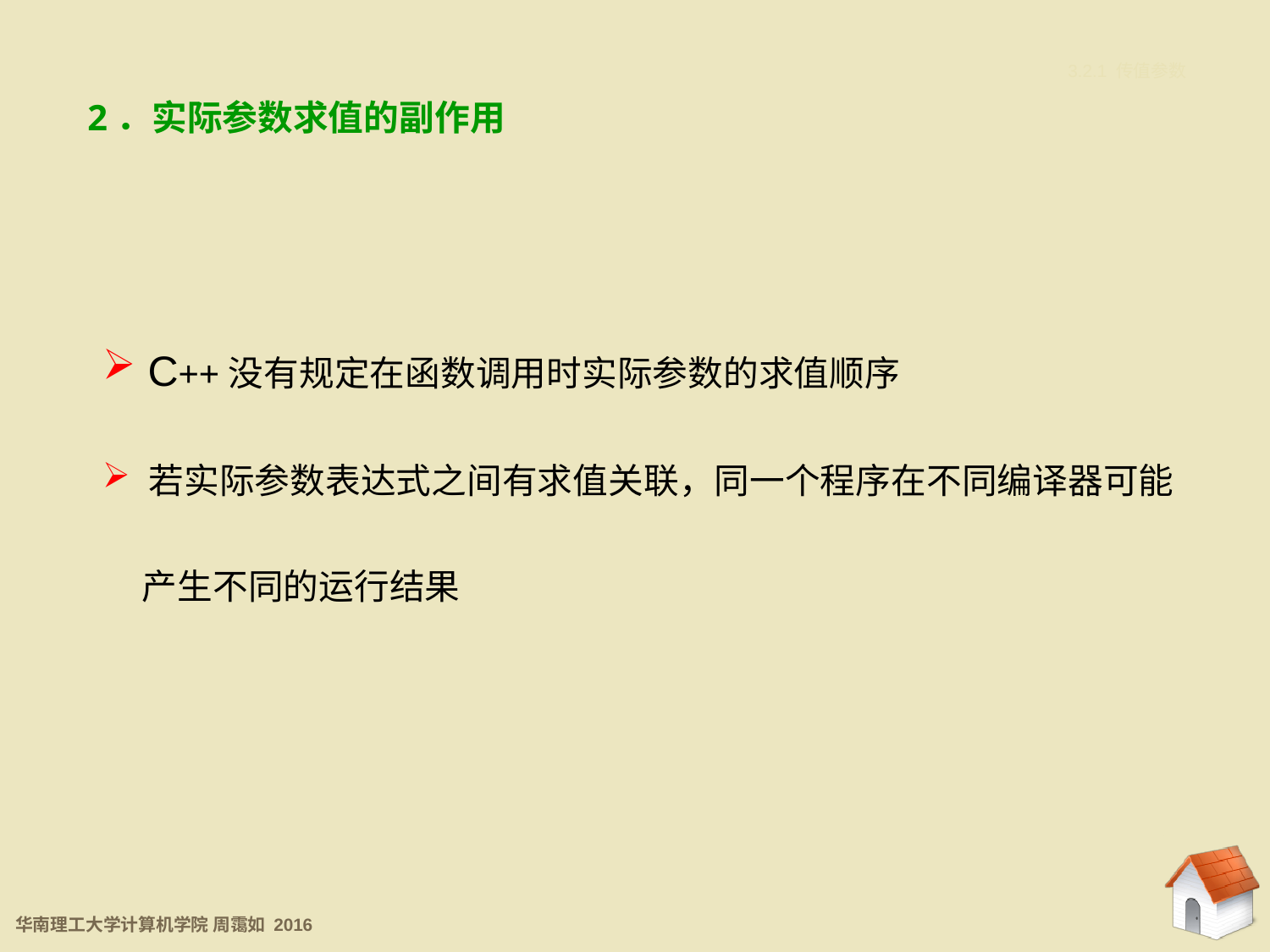

3.2.1 传值参数
2．实际参数求值的副作用
 C++没有规定在函数调用时实际参数的求值顺序
 若实际参数表达式之间有求值关联，同一个程序在不同编译器可能
    产生不同的运行结果